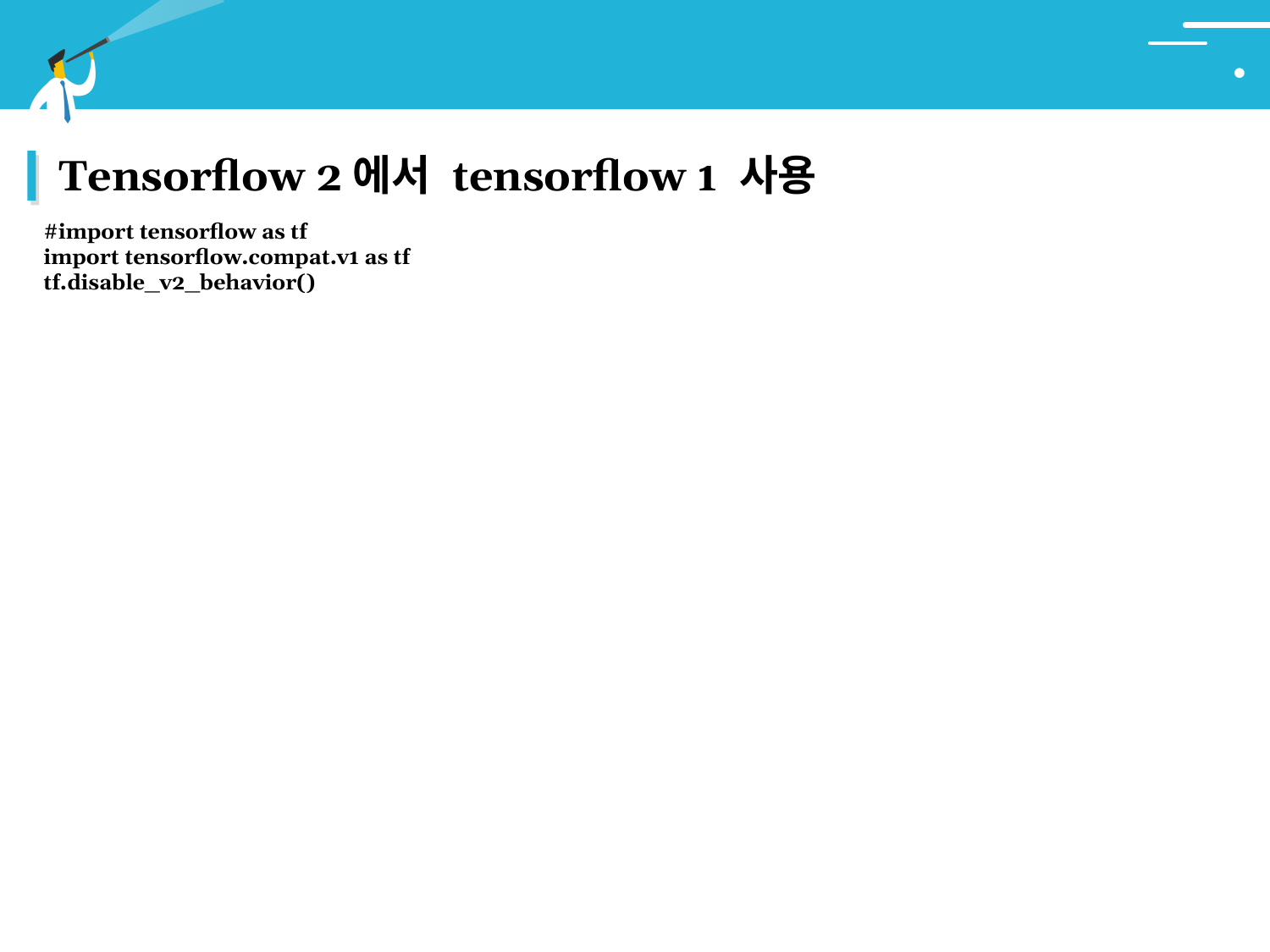

# 참고
Tensorflow 2에서 tensorflow 1 사용

#import tensorflow as tf
import tensorflow.compat.v1 as tf
tf.disable_v2_behavior()